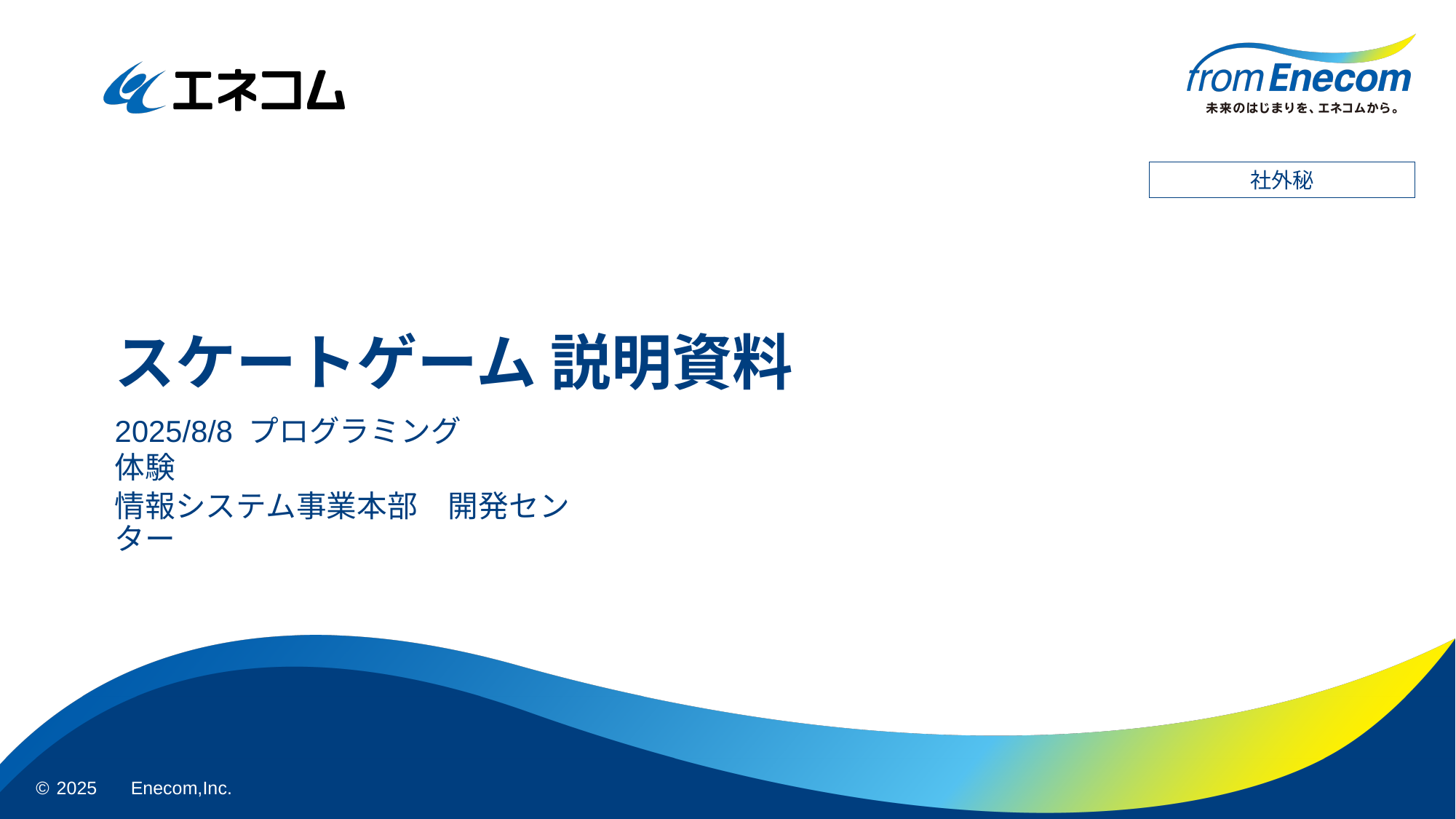

# スケートゲーム 説明資料
2025/8/8 プログラミング体験
情報システム事業本部　開発センター